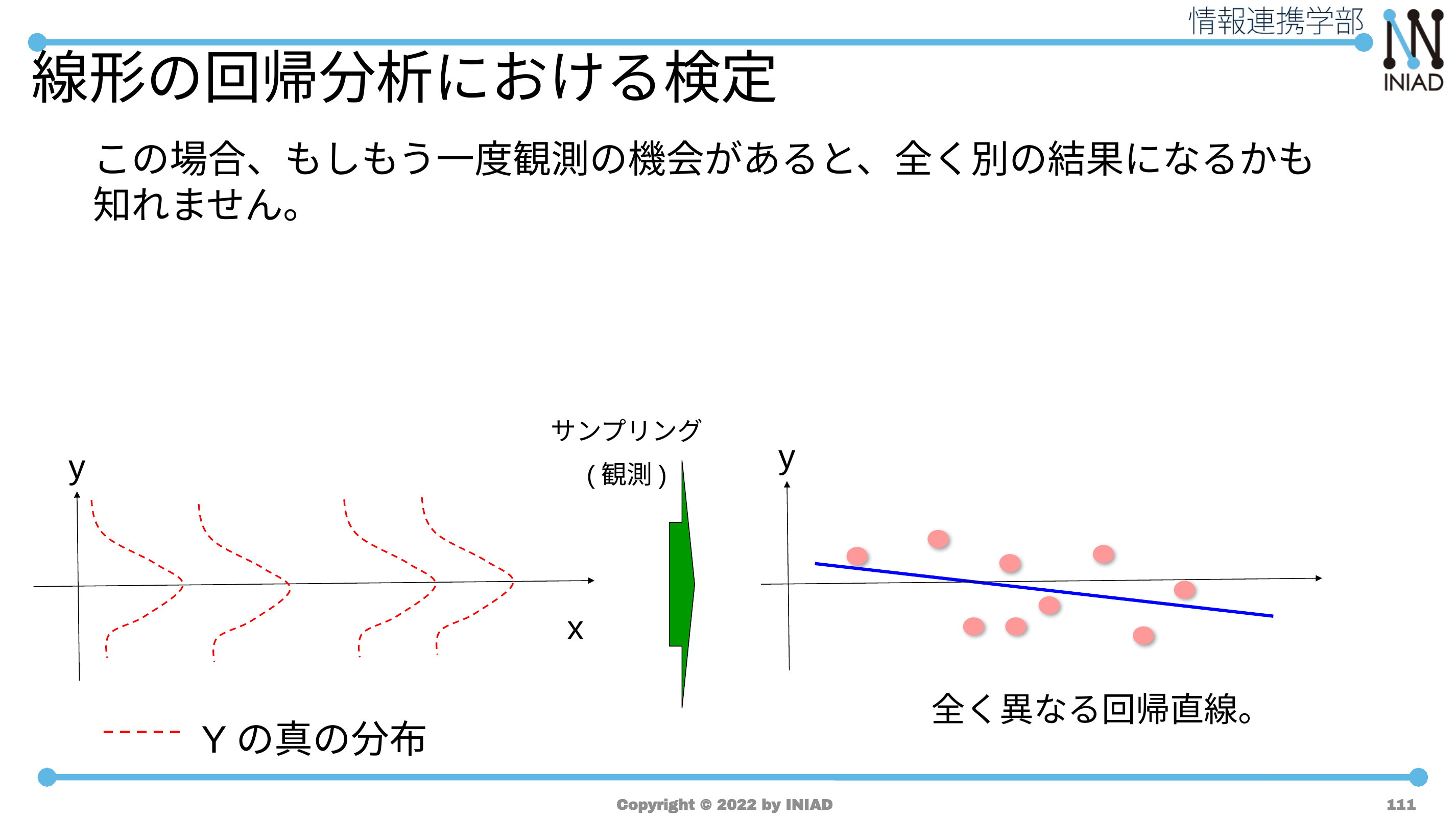

# 線形の回帰分析における検定
この場合、もしもう一度観測の機会があると、全く別の結果になるかも
知れません。
サンプリング
(観測)
y
y

x

全く異なる回帰直線。
Yの真の分布
Copyright © 2022 by INIAD
111